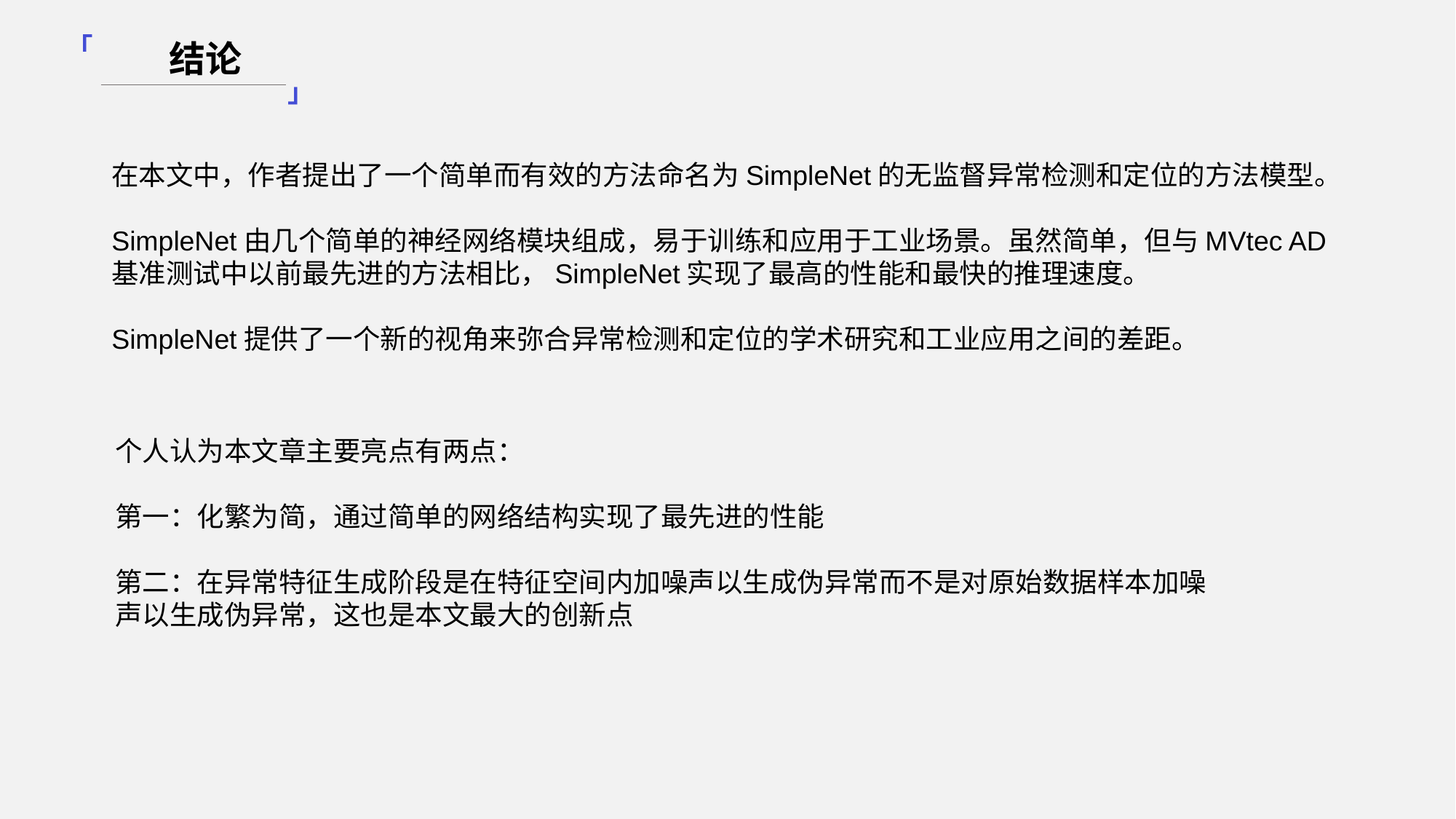

「
  结论
」

在本文中，作者提出了一个简单而有效的方法命名为SimpleNet的无监督异常检测和定位的方法模型。

SimpleNet由几个简单的神经网络模块组成，易于训练和应用于工业场景。虽然简单，但与MVtec AD基准测试中以前最先进的方法相比，SimpleNet实现了最高的性能和最快的推理速度。

SimpleNet提供了一个新的视角来弥合异常检测和定位的学术研究和工业应用之间的差距。

个人认为本文章主要亮点有两点：

第一：化繁为简，通过简单的网络结构实现了最先进的性能

第二：在异常特征生成阶段是在特征空间内加噪声以生成伪异常而不是对原始数据样本加噪声以生成伪异常，这也是本文最大的创新点